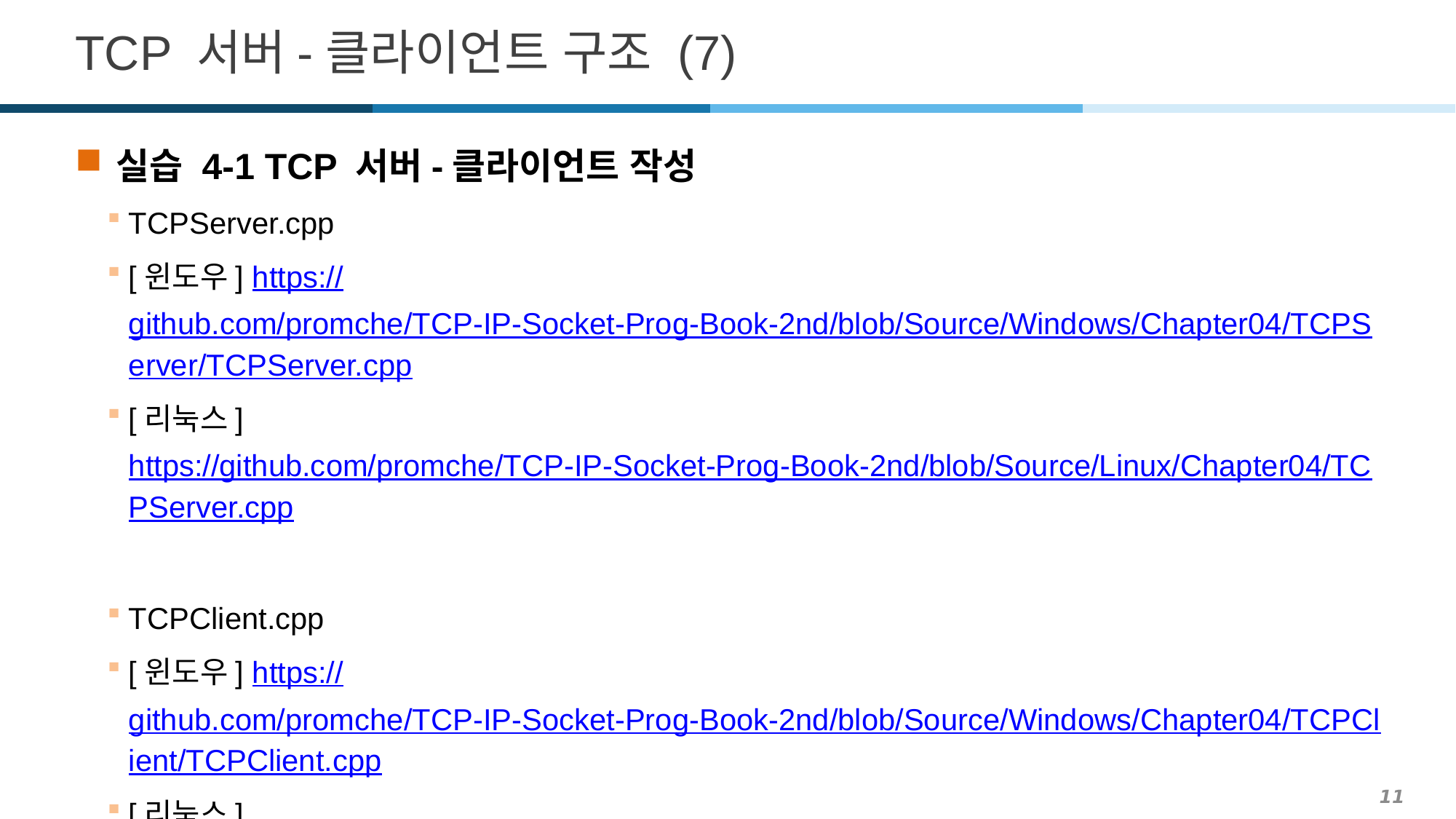

# TCP 서버-클라이언트 구조 (7)
실습 4-1 TCP 서버-클라이언트 작성
TCPServer.cpp
[윈도우] https://github.com/promche/TCP-IP-Socket-Prog-Book-2nd/blob/Source/Windows/Chapter04/TCPServer/TCPServer.cpp
[리눅스] https://github.com/promche/TCP-IP-Socket-Prog-Book-2nd/blob/Source/Linux/Chapter04/TCPServer.cpp

TCPClient.cpp
[윈도우] https://github.com/promche/TCP-IP-Socket-Prog-Book-2nd/blob/Source/Windows/Chapter04/TCPClient/TCPClient.cpp
[리눅스] https://github.com/promche/TCP-IP-Socket-Prog-Book-2nd/blob/Source/Linux/Chapter04/TCPClient.cpp